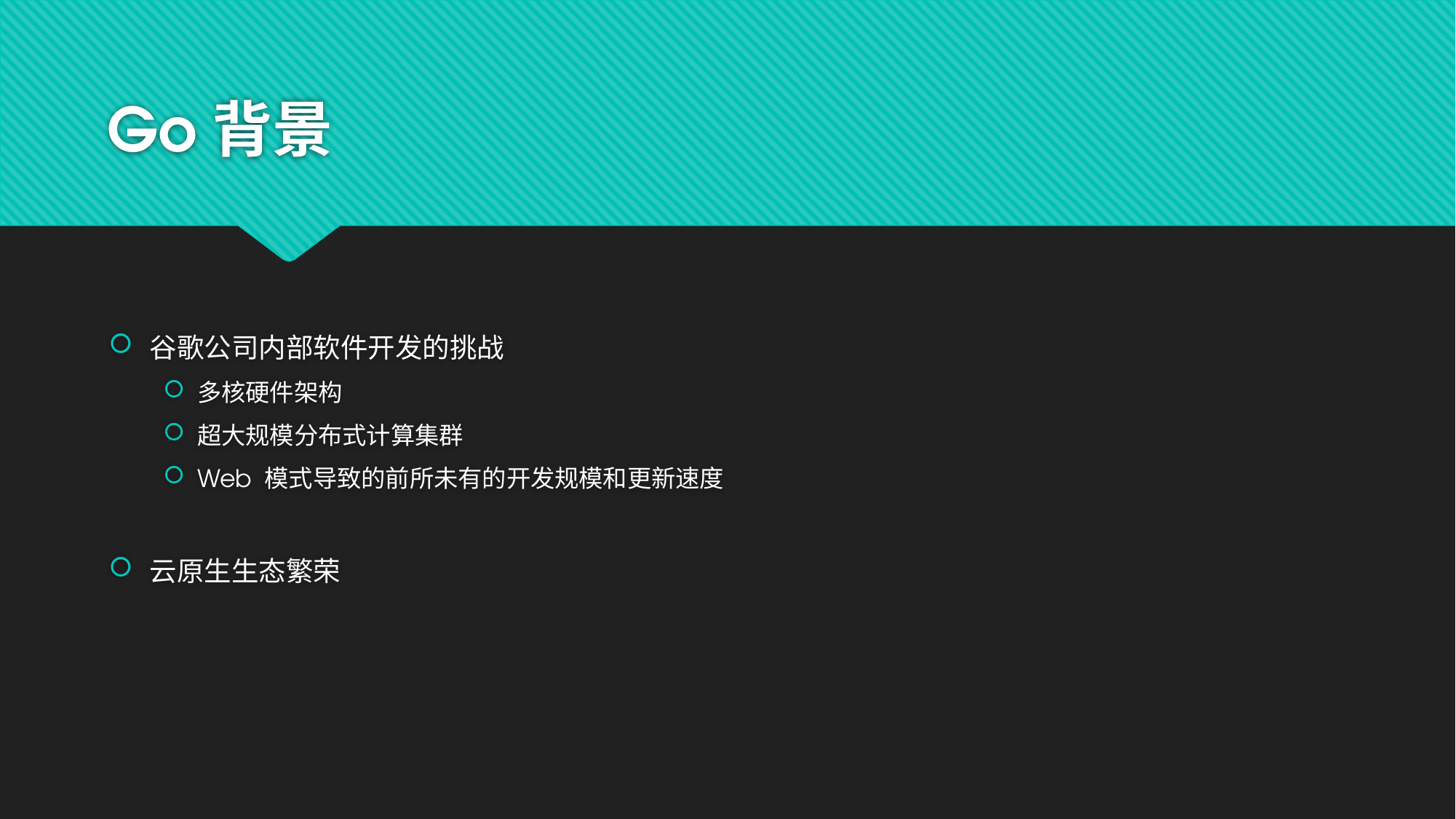

# Go背景
谷歌公司内部软件开发的挑战
多核硬件架构
超大规模分布式计算集群
Web 模式导致的前所未有的开发规模和更新速度

云原生生态繁荣